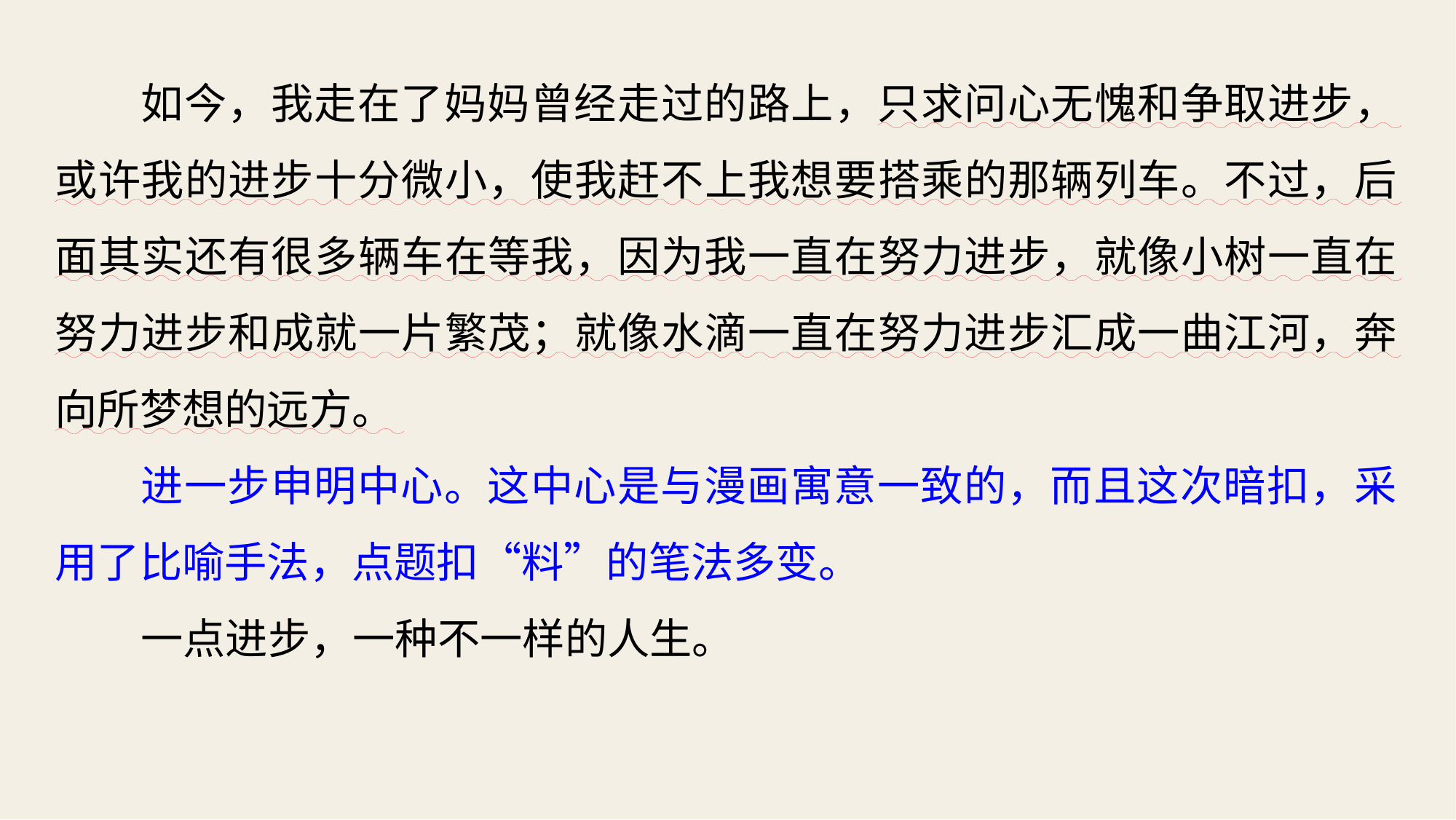

如今，我走在了妈妈曾经走过的路上，只求问心无愧和争取进步，或许我的进步十分微小，使我赶不上我想要搭乘的那辆列车。不过，后面其实还有很多辆车在等我，因为我一直在努力进步，就像小树一直在努力进步和成就一片繁茂；就像水滴一直在努力进步汇成一曲江河，奔向所梦想的远方。
进一步申明中心。这中心是与漫画寓意一致的，而且这次暗扣，采用了比喻手法，点题扣“料”的笔法多变。
一点进步，一种不一样的人生。